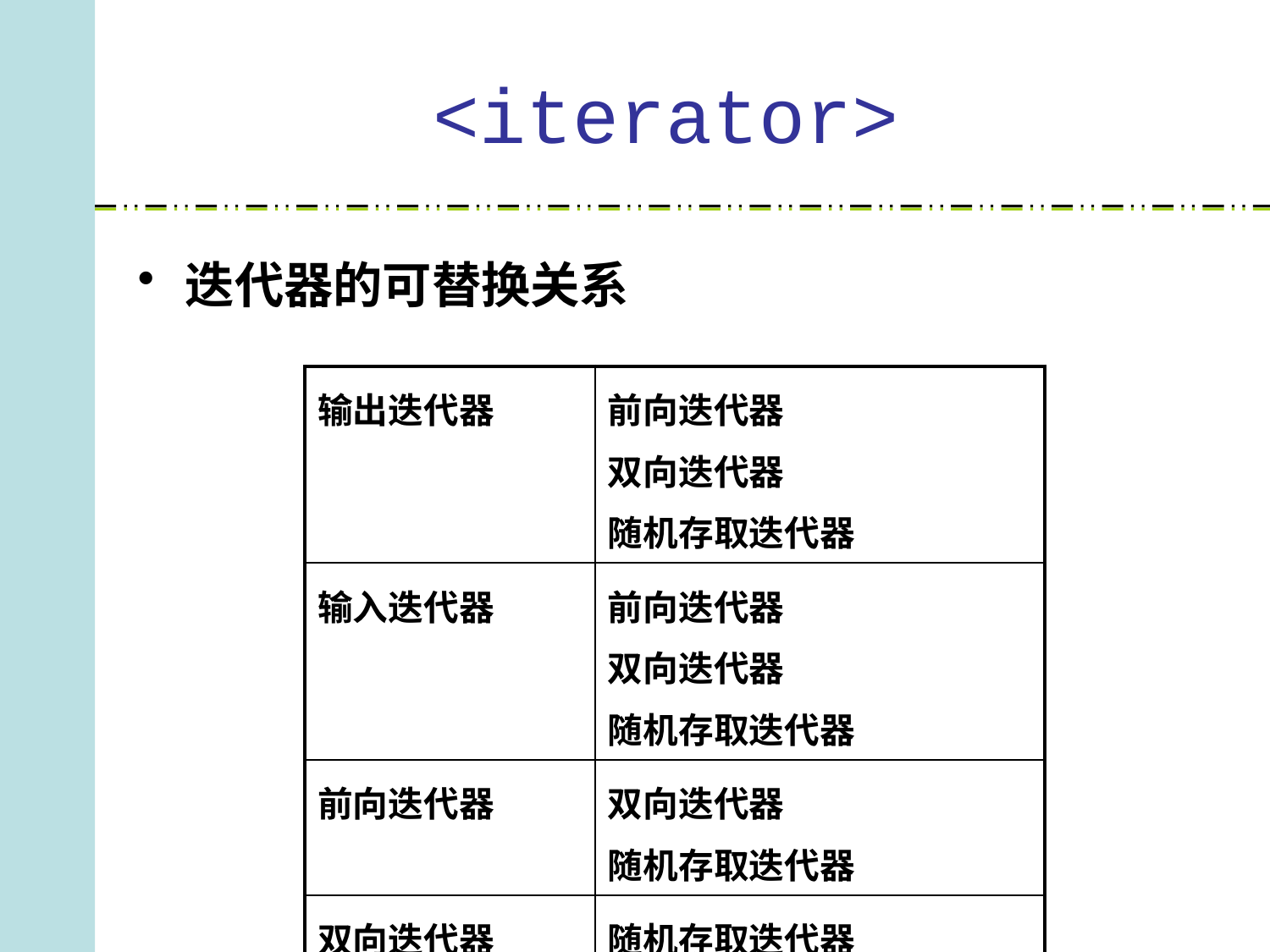

# <iterator>
迭代器的可替换关系
| 输出迭代器 | 前向迭代器 双向迭代器 随机存取迭代器 |
| --- | --- |
| 输入迭代器 | 前向迭代器 双向迭代器 随机存取迭代器 |
| 前向迭代器 | 双向迭代器 随机存取迭代器 |
| 双向迭代器 | 随机存取迭代器 |